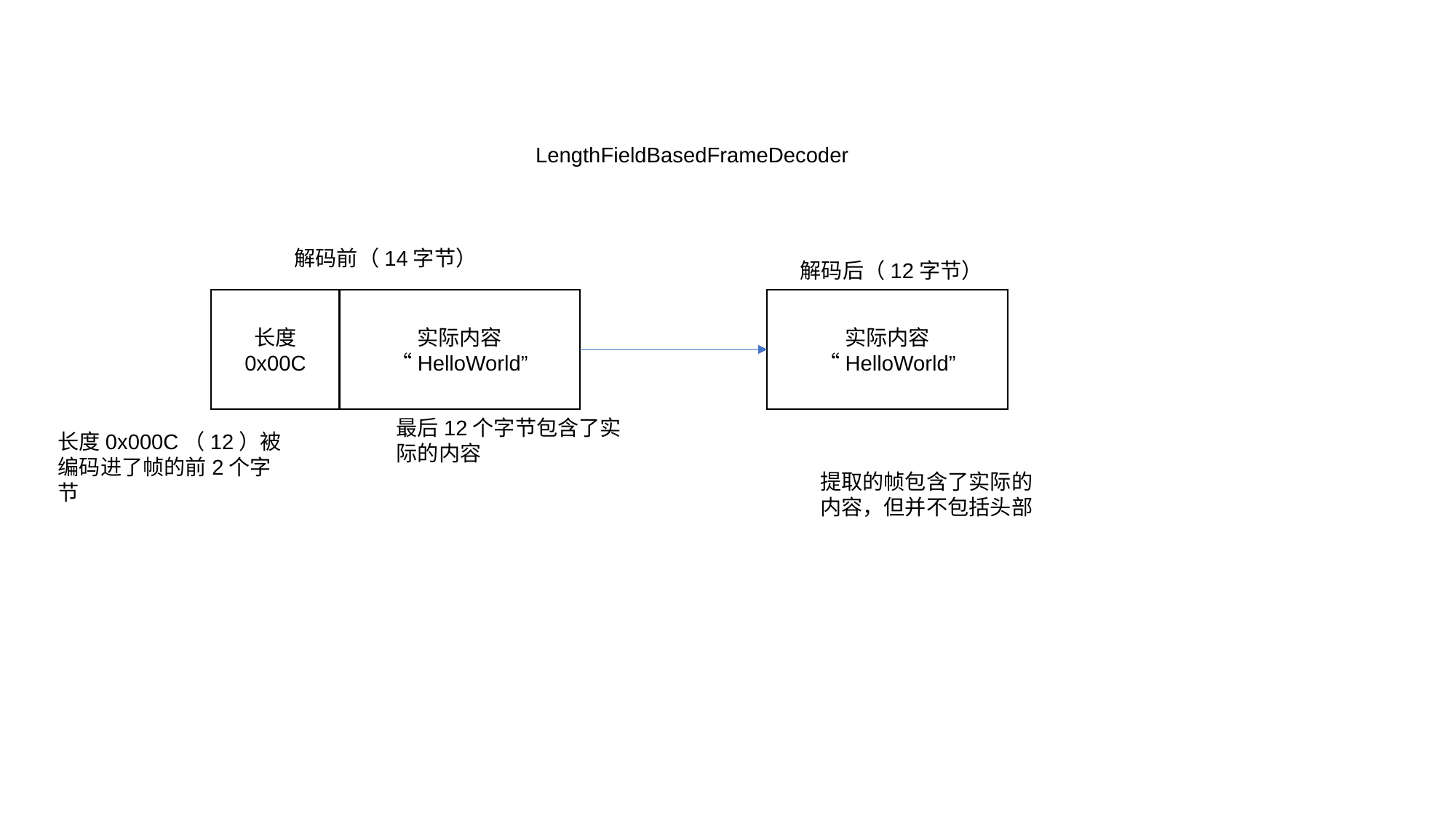

LengthFieldBasedFrameDecoder
解码前（14字节）
解码后（12字节）
长度
0x00C
实际内容
“HelloWorld”
实际内容
“HelloWorld”
最后12个字节包含了实际的内容
长度0x000C（12）被编码进了帧的前2个字节
提取的帧包含了实际的内容，但并不包括头部